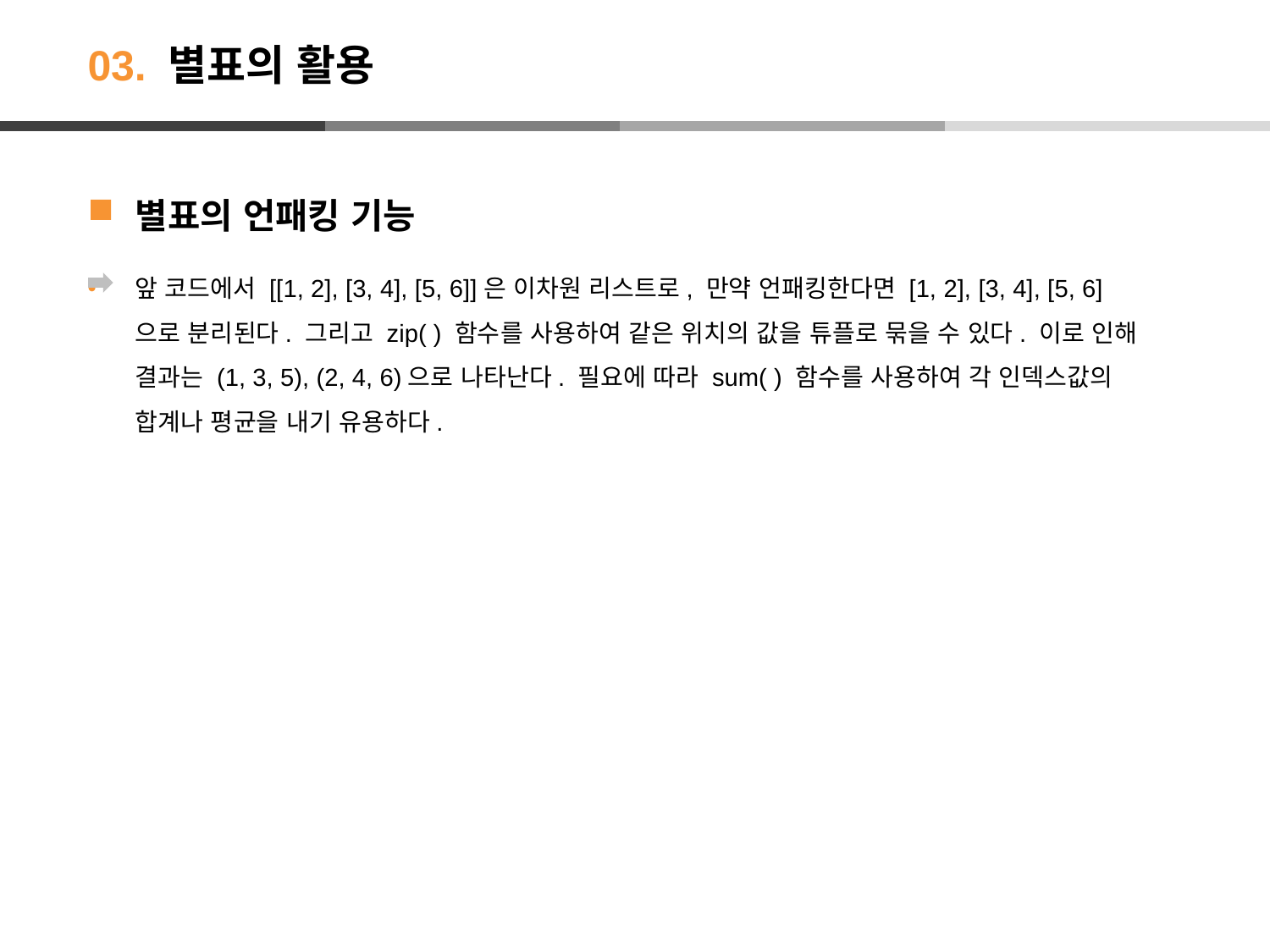

# 03. 별표의 활용
별표의 언패킹 기능
앞 코드에서 [[1, 2], [3, 4], [5, 6]]은 이차원 리스트로, 만약 언패킹한다면 [1, 2], [3, 4], [5, 6]으로 분리된다. 그리고 zip( ) 함수를 사용하여 같은 위치의 값을 튜플로 묶을 수 있다. 이로 인해 결과는 (1, 3, 5), (2, 4, 6)으로 나타난다. 필요에 따라 sum( ) 함수를 사용하여 각 인덱스값의 합계나 평균을 내기 유용하다.